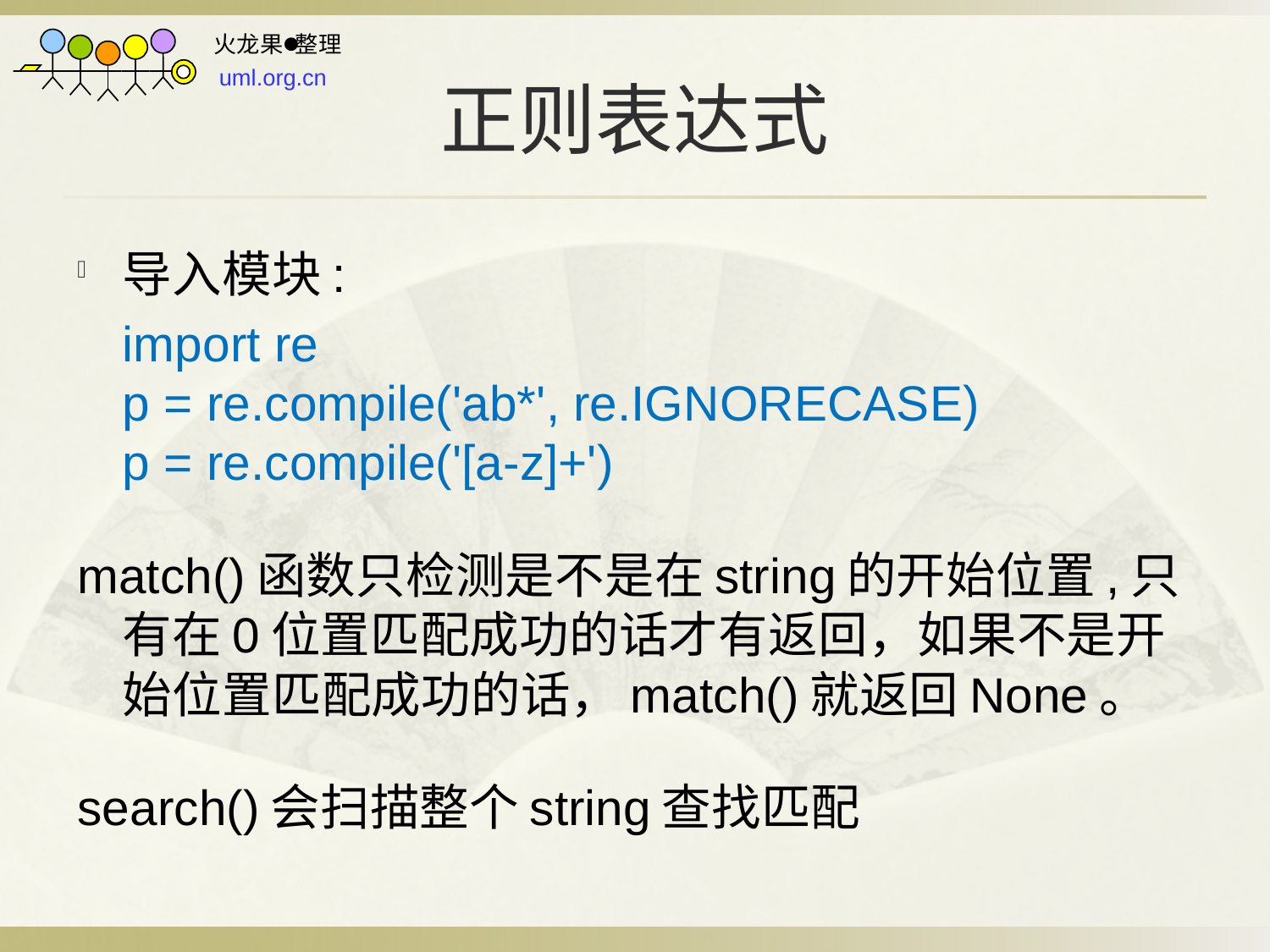

# 正则表达式
导入模块:
	import re
p = re.compile('ab*', re.IGNORECASE)
p = re.compile('[a-z]+')

match()函数只检测是不是在string的开始位置,只有在0位置匹配成功的话才有返回，如果不是开始位置匹配成功的话，match()就返回None。

search()会扫描整个string查找匹配